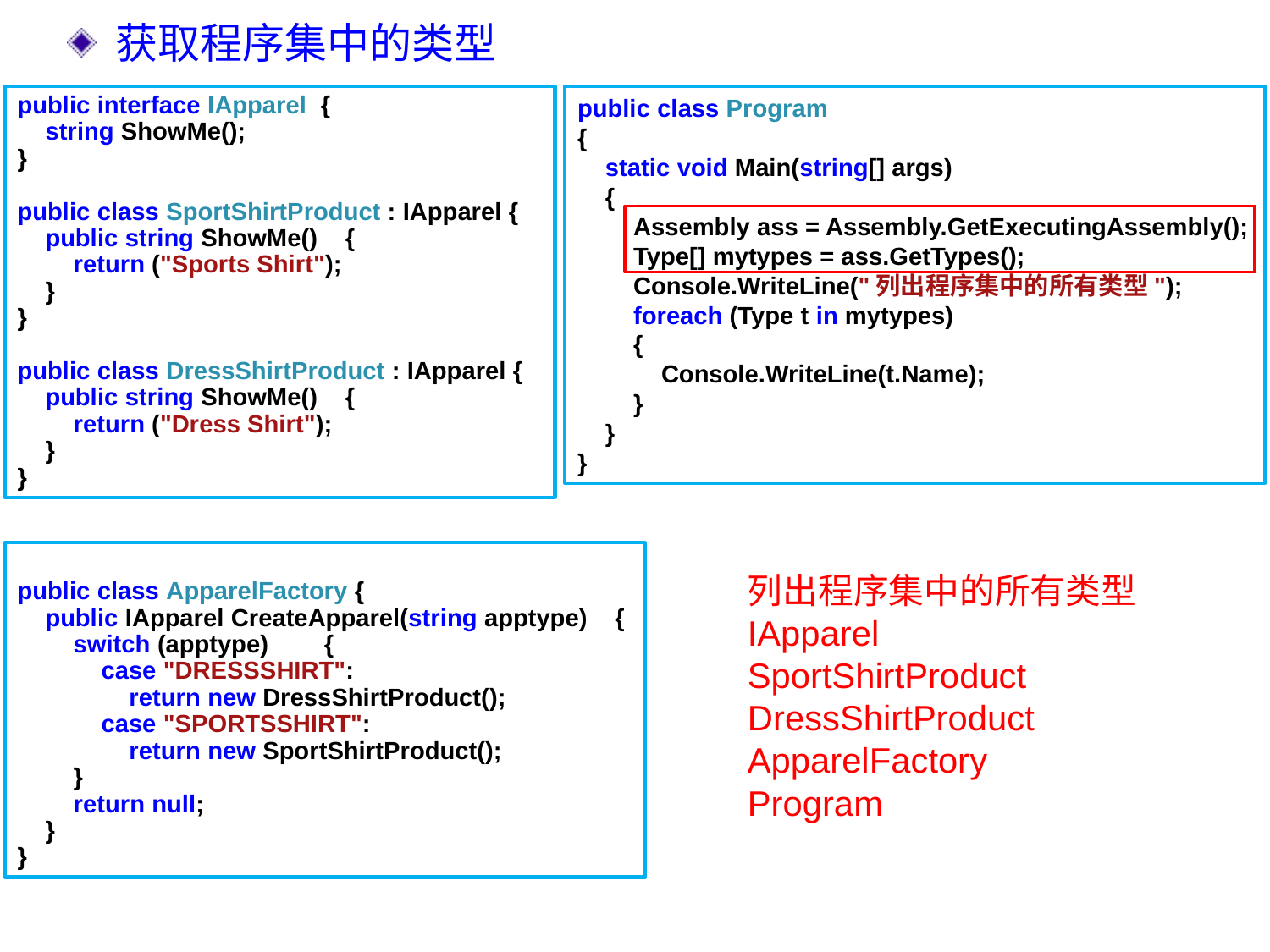

获取程序集中的类型
public interface IApparel  {
    string ShowMe();
}

public class SportShirtProduct : IApparel {
    public string ShowMe()    {
        return ("Sports Shirt");
    }
}

public class DressShirtProduct : IApparel {
    public string ShowMe()    {
        return ("Dress Shirt");
    }
}
public class Program
{
    static void Main(string[] args)
    {
        Assembly ass = Assembly.GetExecutingAssembly();
        Type[] mytypes = ass.GetTypes();
        Console.WriteLine("列出程序集中的所有类型");
        foreach (Type t in mytypes)
        {
            Console.WriteLine(t.Name);
        }
    }
}

public class ApparelFactory {
    public IApparel CreateApparel(string apptype)    {
        switch (apptype)        {
            case "DRESSSHIRT":
                return new DressShirtProduct();
            case "SPORTSSHIRT":
                return new SportShirtProduct();
        }
        return null;
    }
}
列出程序集中的所有类型
IApparel
SportShirtProduct
DressShirtProduct
ApparelFactory
Program